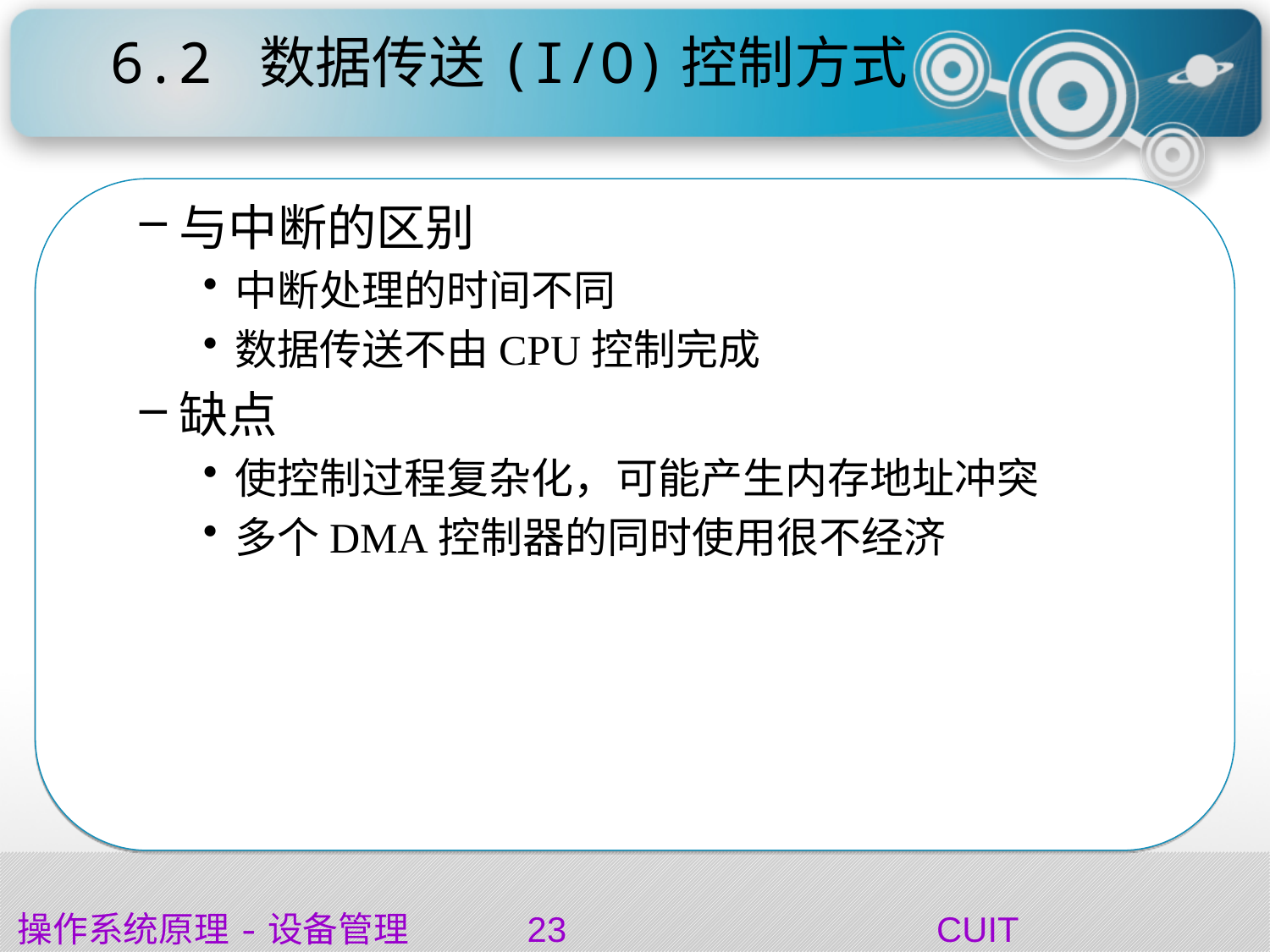

# 6.2 数据传送(I/O)控制方式
与中断的区别
中断处理的时间不同
数据传送不由CPU控制完成
缺点
使控制过程复杂化，可能产生内存地址冲突
多个DMA控制器的同时使用很不经济